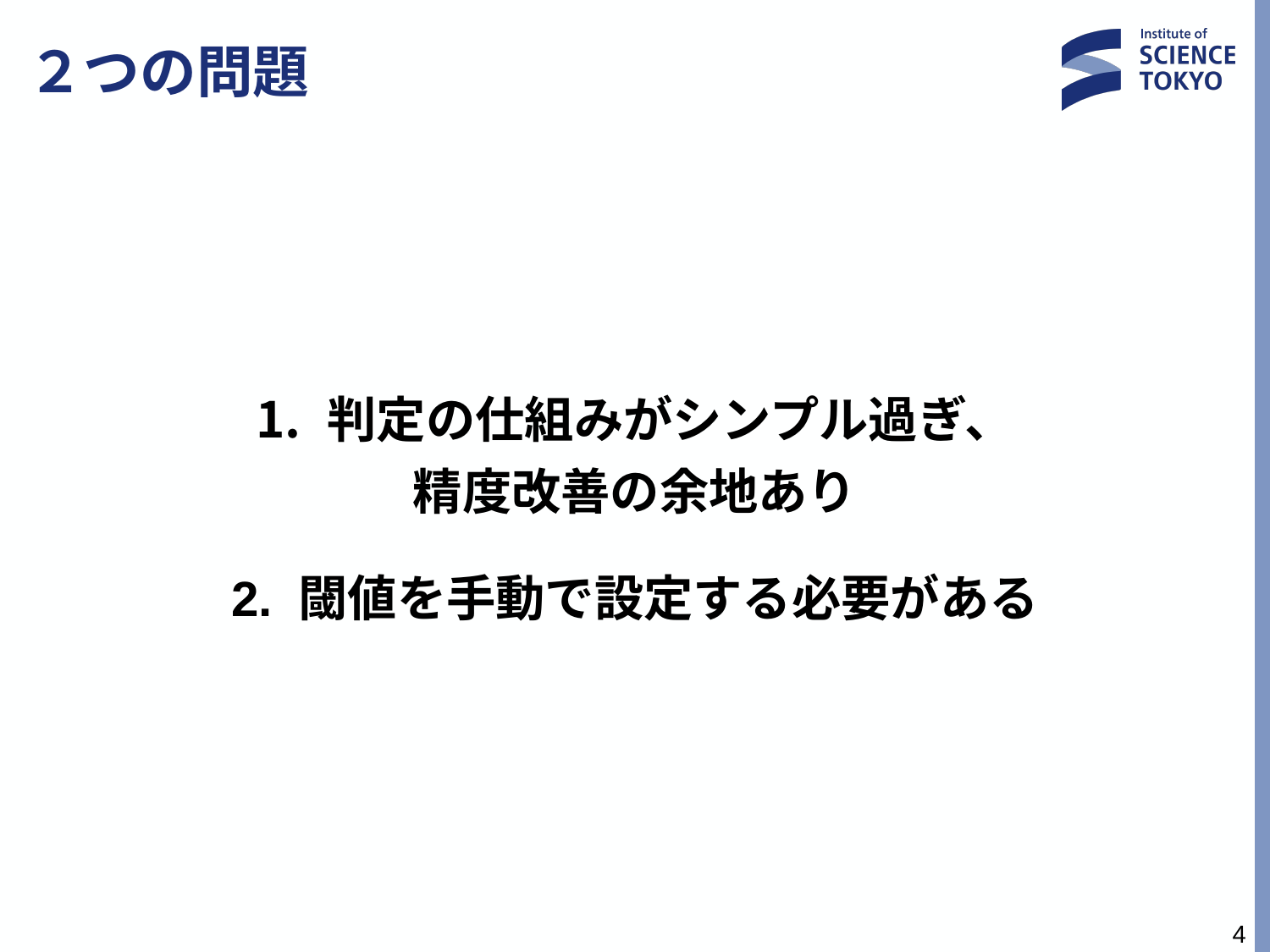

# ２つの問題

判定の仕組みがシンプル過ぎ、

精度改善の余地あり

2. 閾値を手動で設定する必要がある

4